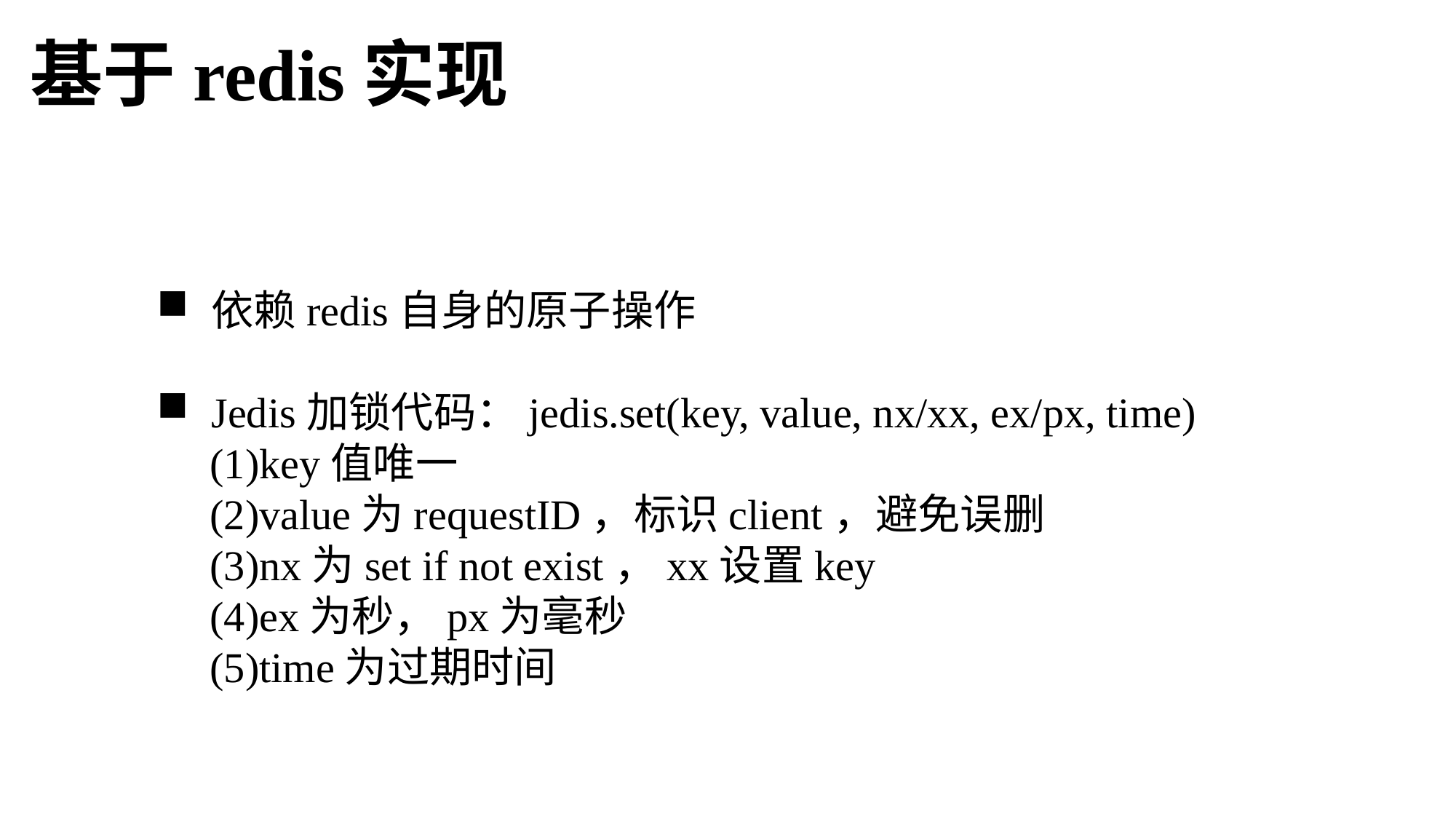

基于redis实现
依赖redis自身的原子操作

Jedis加锁代码：jedis.set(key, value, nx/xx, ex/px, time)
     (1)key值唯一
     (2)value为requestID，标识client，避免误删
     (3)nx为set if not exist，xx设置key
     (4)ex为秒，px为毫秒
     (5)time为过期时间